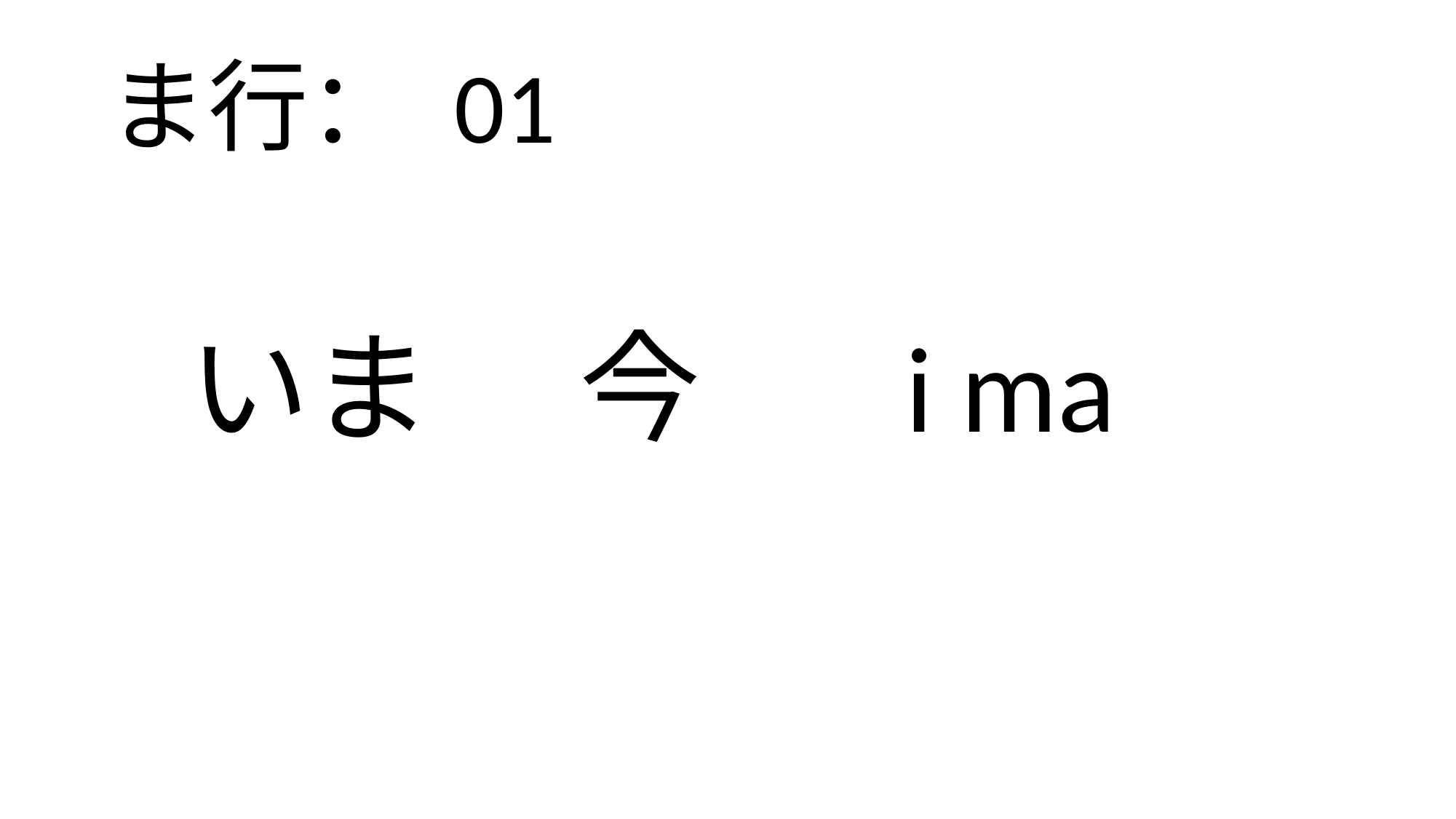

ま行： 01
# いま　 今　  i ma